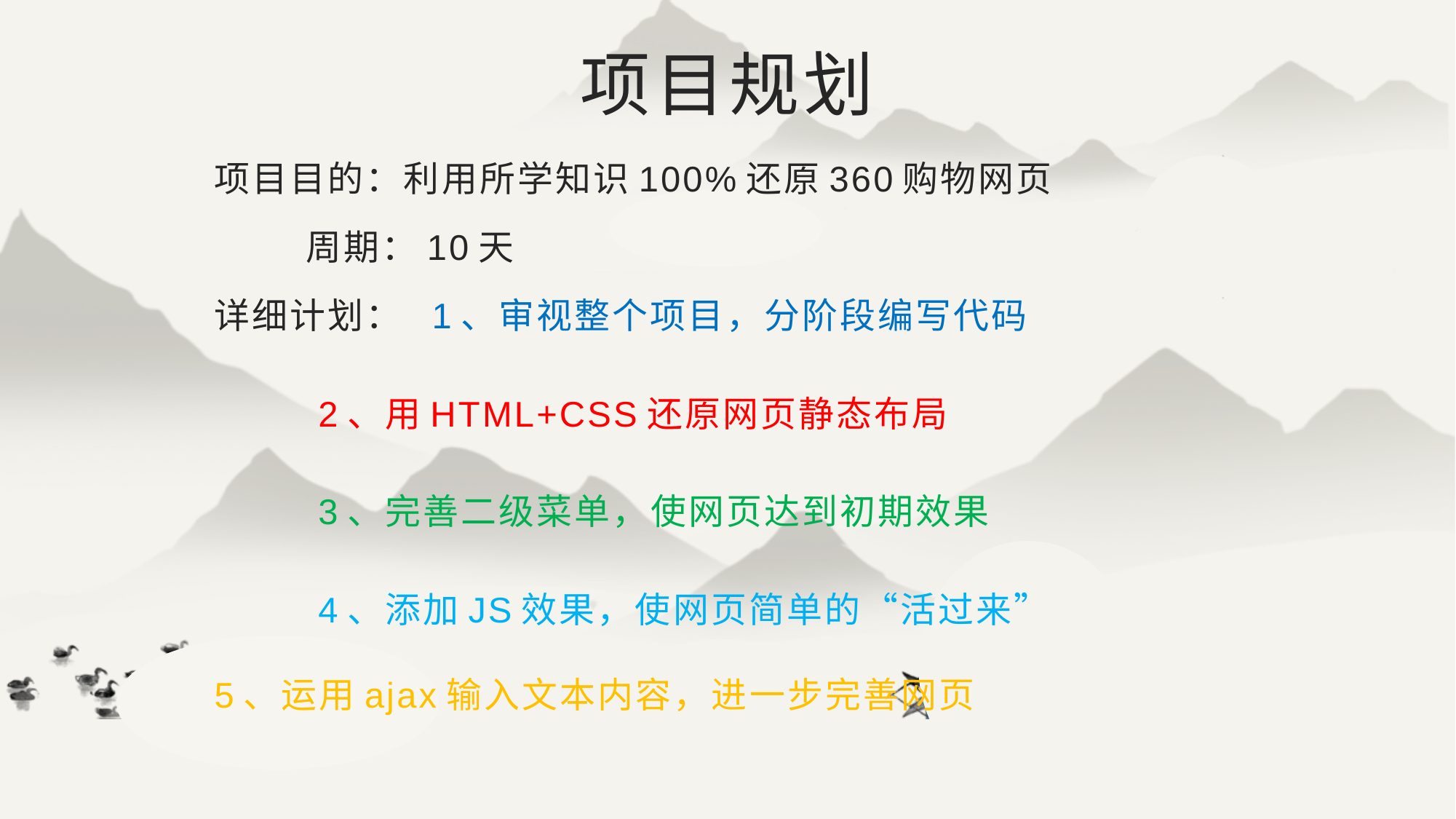

# 项目规划
项目目的：利用所学知识100%还原360购物网页
	周期：10天
详细计划：  1、审视整个项目，分阶段编写代码
		 2、用HTML+CSS还原网页静态布局
		 3、完善二级菜单，使网页达到初期效果
		 4、添加JS效果，使网页简单的“活过来”			 5、运用ajax输入文本内容，进一步完善网页